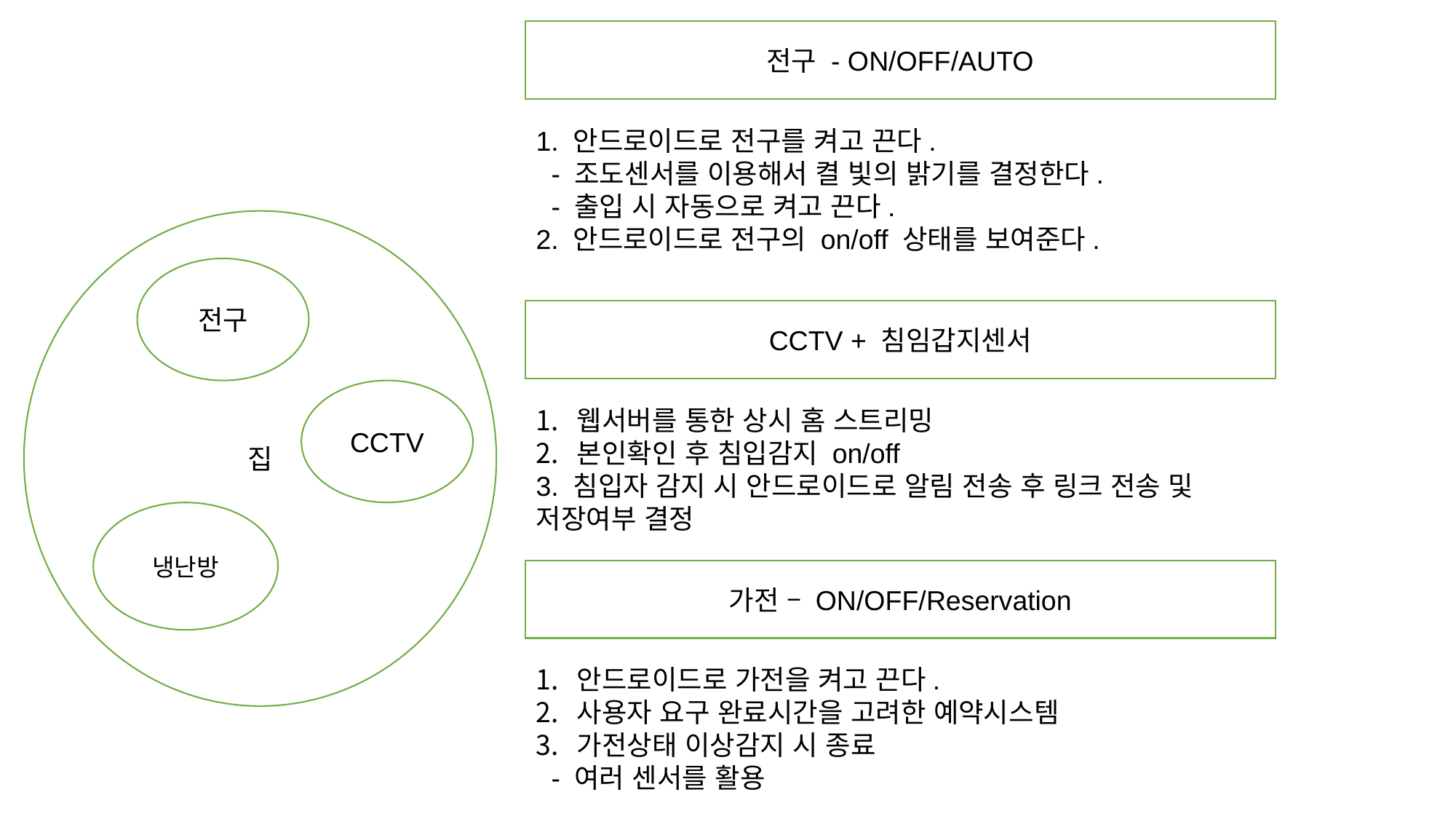

전구 - ON/OFF/AUTO
1. 안드로이드로 전구를 켜고 끈다.
  - 조도센서를 이용해서 켤 빛의 밝기를 결정한다.
  - 출입 시 자동으로 켜고 끈다.
2. 안드로이드로 전구의 on/off 상태를 보여준다.
집
전구
CCTV + 침임갑지센서
CCTV
웹서버를 통한 상시 홈 스트리밍
본인확인 후 침입감지 on/off
3. 침입자 감지 시 안드로이드로 알림 전송 후 링크 전송 및 저장여부 결정
냉난방
가전 – ON/OFF/Reservation
안드로이드로 가전을 켜고 끈다.
사용자 요구 완료시간을 고려한 예약시스템
가전상태 이상감지 시 종료
  - 여러 센서를 활용